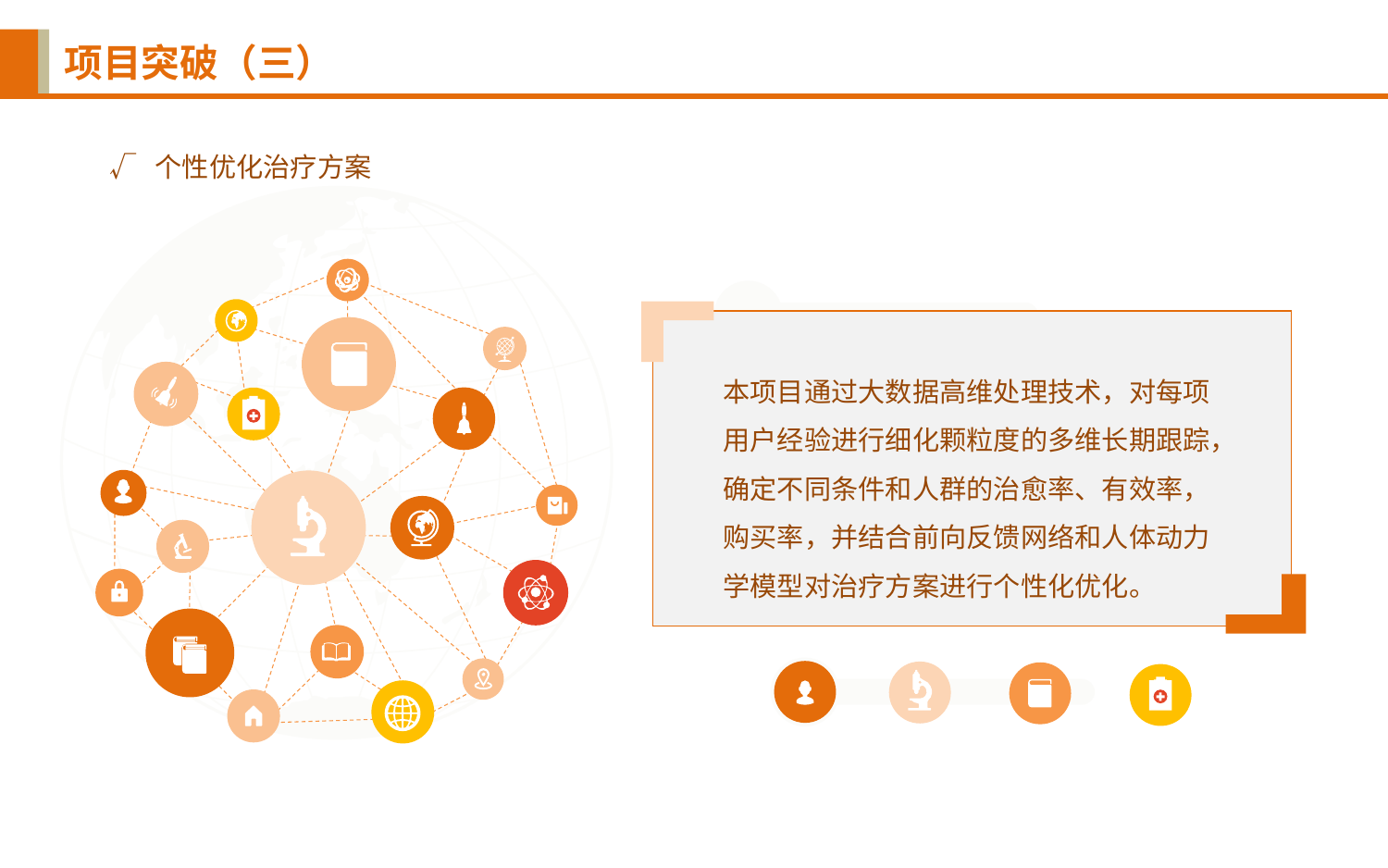

项目突破（三）

√  个性优化治疗方案

本项目通过大数据高维处理技术，对每项用户经验进行细化颗粒度的多维长期跟踪，确定不同条件和人群的治愈率、有效率，购买率，并结合前向反馈网络和人体动力学模型对治疗方案进行个性化优化。